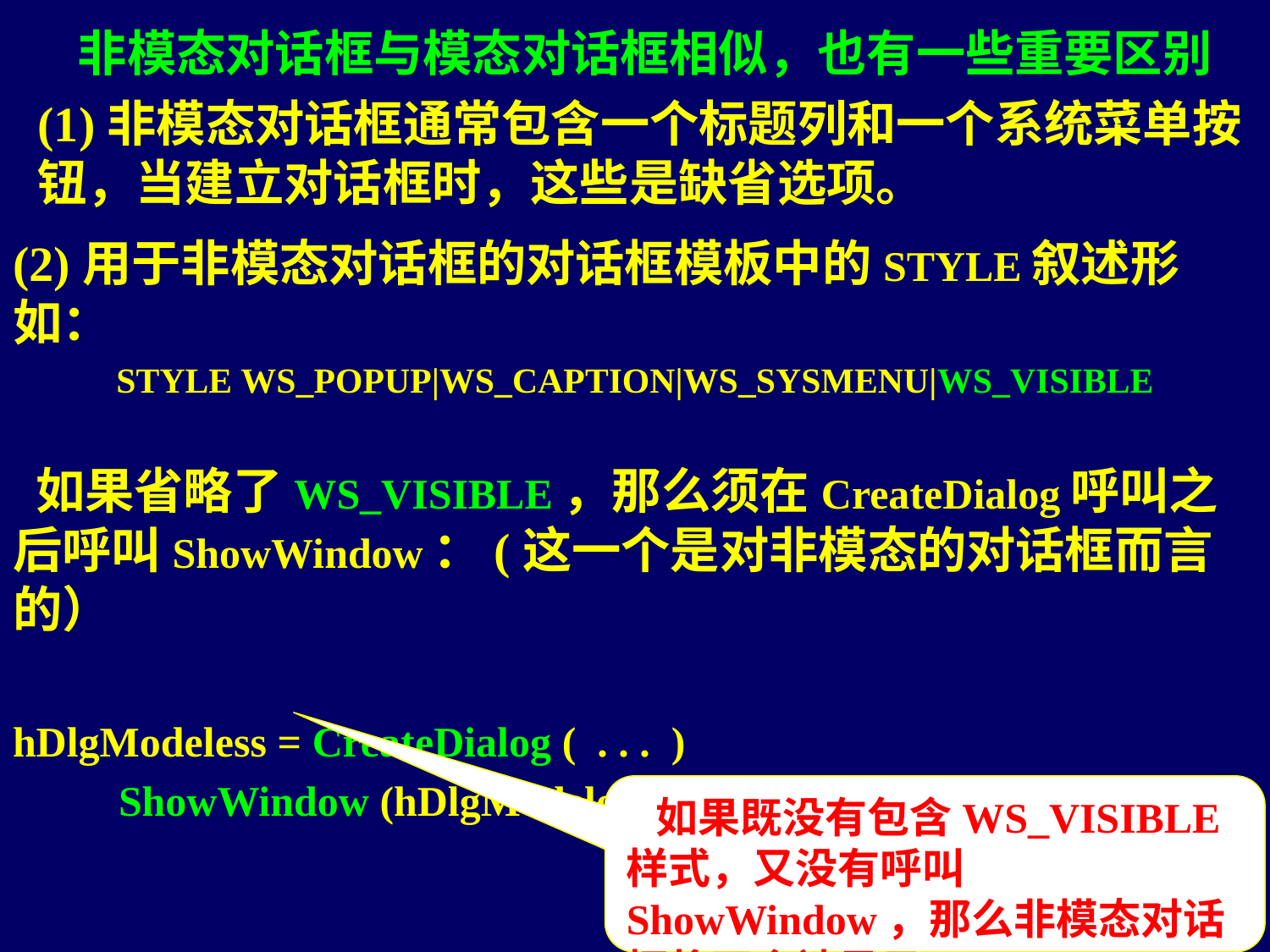

# 非模态对话框与模态对话框相似，也有一些重要区别
(1)非模态对话框通常包含一个标题列和一个系统菜单按钮，当建立对话框时，这些是缺省选项。
(2)用于非模态对话框的对话框模板中的STYLE叙述形如：
 STYLE WS_POPUP|WS_CAPTION|WS_SYSMENU|WS_VISIBLE

 如果省略了WS_VISIBLE，那么须在CreateDialog呼叫之后呼叫ShowWindow：(这一个是对非模态的对话框而言的）

hDlgModeless = CreateDialog (  . . .  )
          ShowWindow (hDlgModeless, SW_SHOW)

  如果既没有包含WS_VISIBLE样式，又没有呼叫ShowWindow，那么非模态对话框将不会被显示